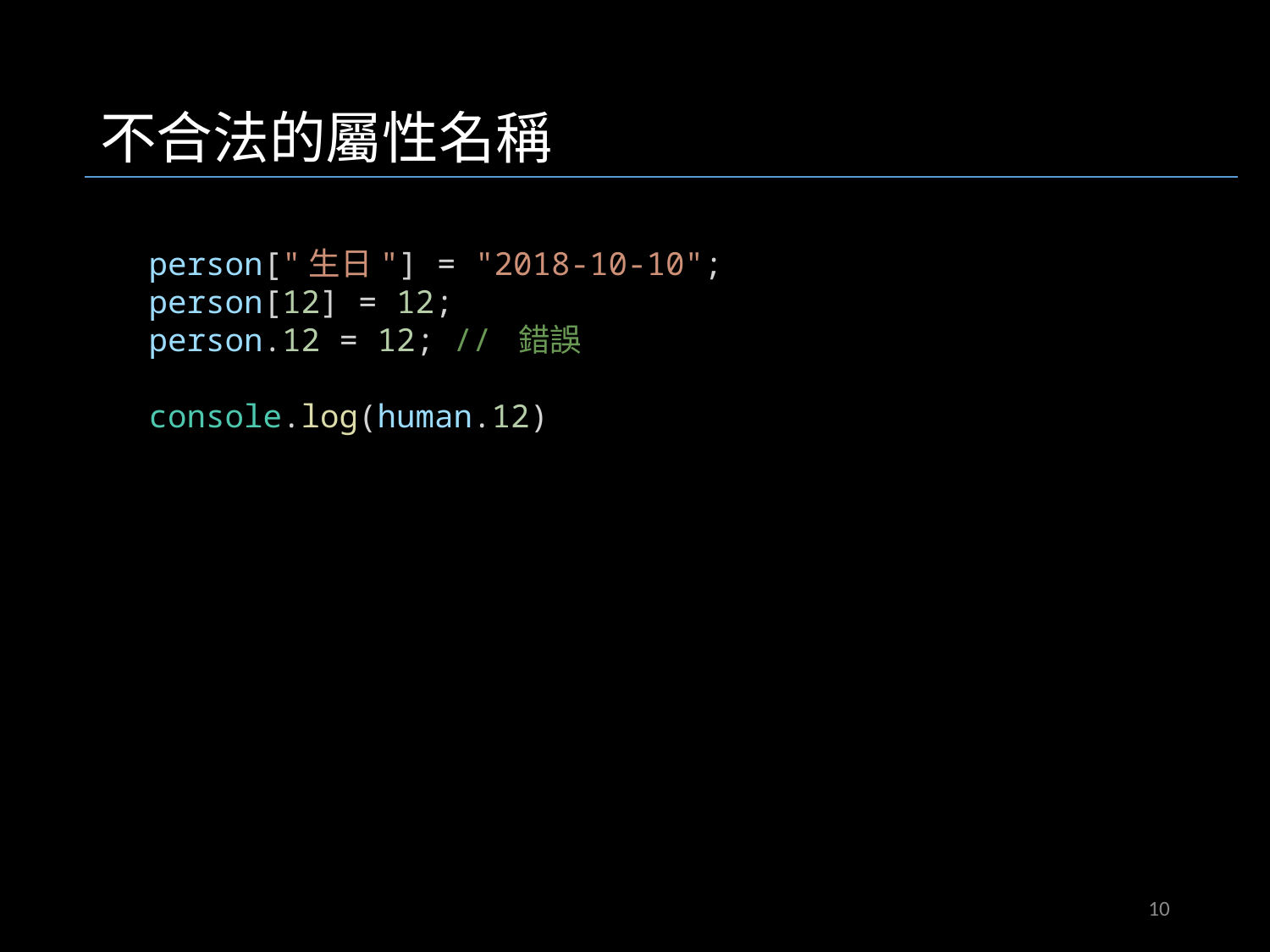

不合法的屬性名稱
person["生日"] = "2018-10-10";
person[12] = 12;
person.12 = 12; // 錯誤
console.log(human.12)
JavaScriptObjects02.js

10